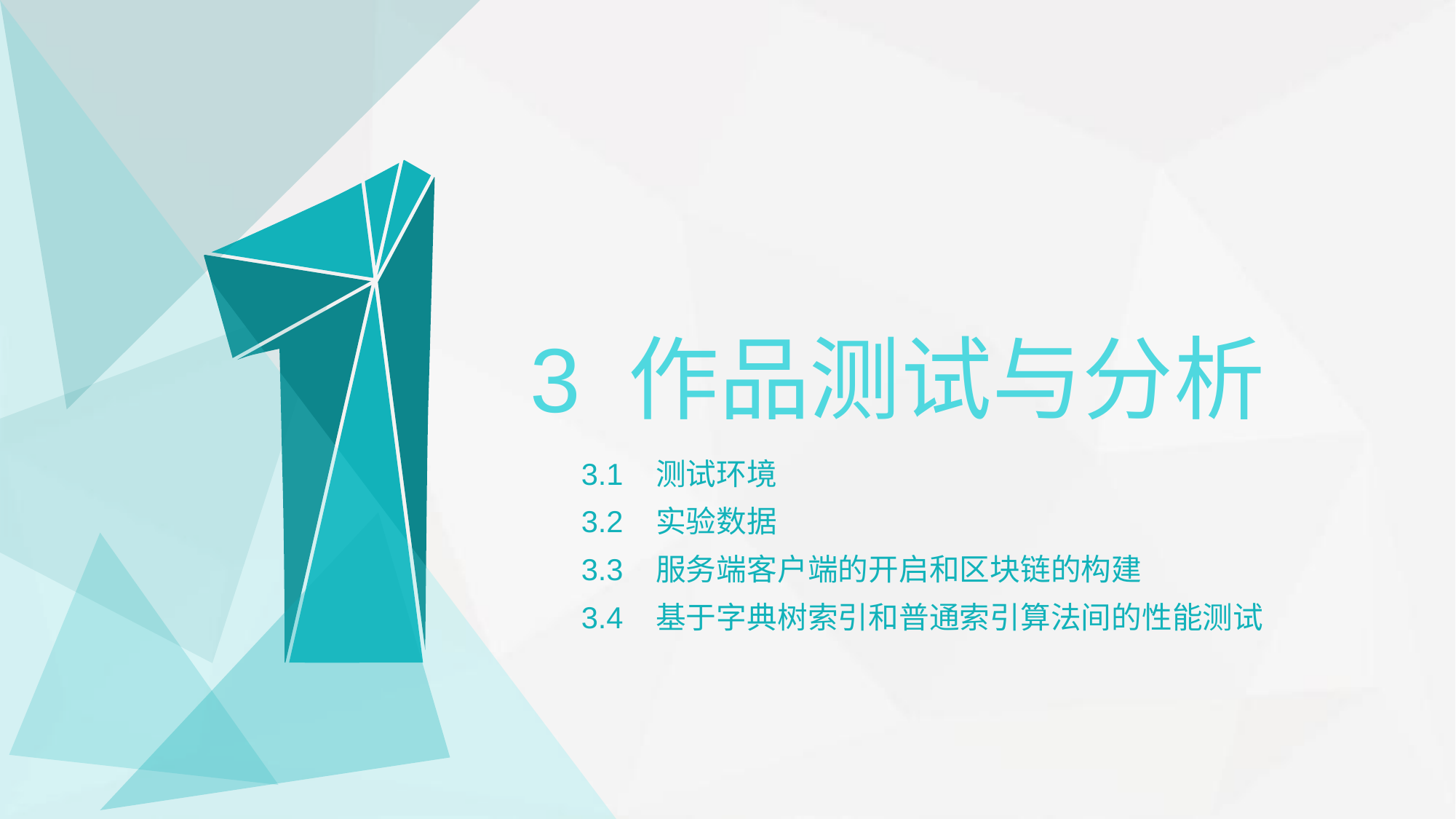

# 3 作品测试与分析
3.1   测试环境
3.2   实验数据
3.3   服务端客户端的开启和区块链的构建
3.4   基于字典树索引和普通索引算法间的性能测试